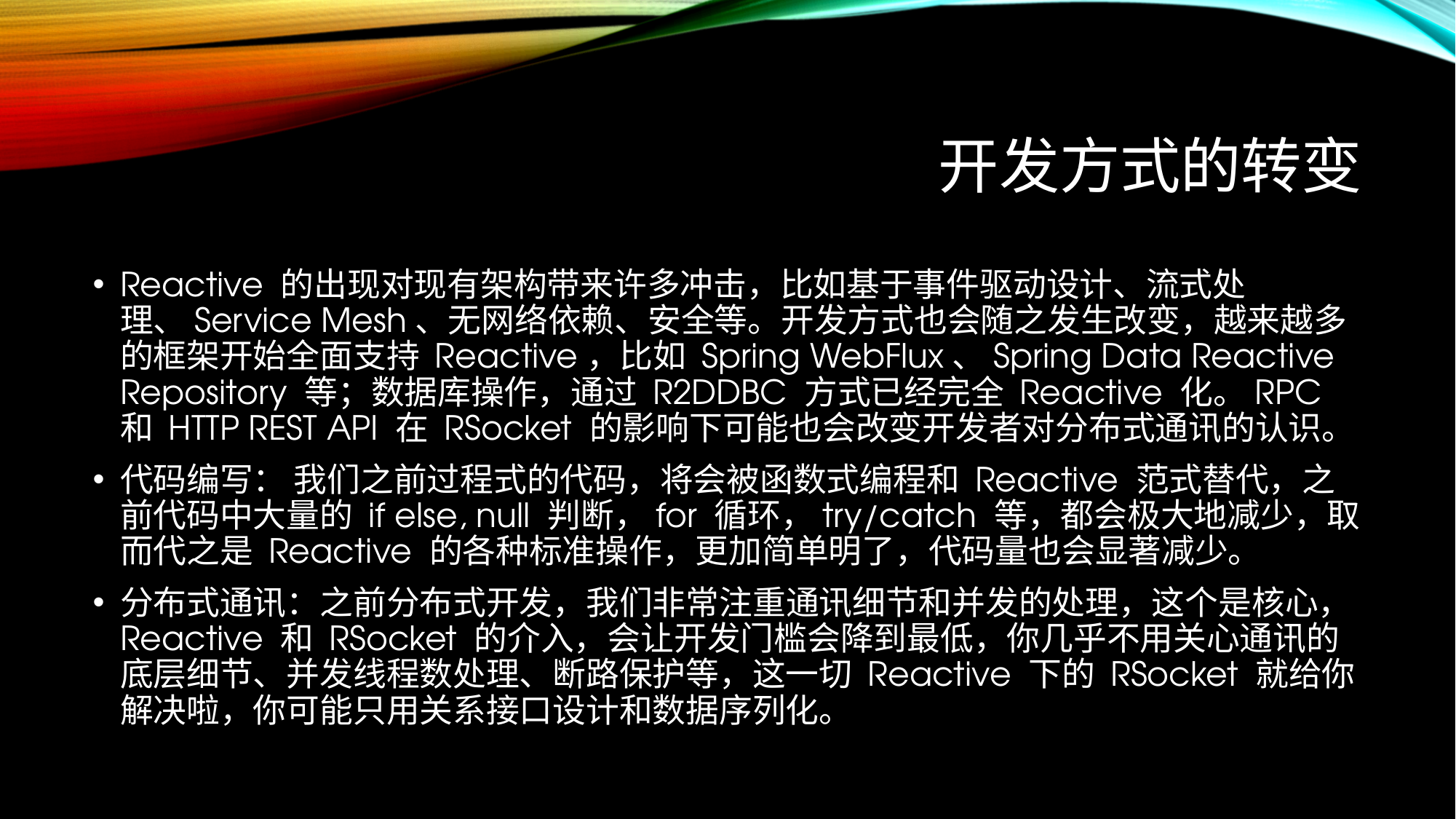

# 开发方式的转变
Reactive 的出现对现有架构带来许多冲击，比如基于事件驱动设计、流式处理、Service Mesh、无网络依赖、安全等。开发方式也会随之发生改变，越来越多的框架开始全面支持 Reactive，比如 Spring WebFlux、Spring Data Reactive Repository 等；数据库操作，通过 R2DDBC 方式已经完全 Reactive 化。RPC 和 HTTP REST API 在 RSocket 的影响下可能也会改变开发者对分布式通讯的认识。
代码编写： 我们之前过程式的代码，将会被函数式编程和 Reactive 范式替代，之前代码中大量的 if else, null 判断，for 循环，try/catch 等，都会极大地减少，取而代之是 Reactive 的各种标准操作，更加简单明了，代码量也会显著减少。
分布式通讯：之前分布式开发，我们非常注重通讯细节和并发的处理，这个是核心，Reactive 和 RSocket 的介入，会让开发门槛会降到最低，你几乎不用关心通讯的底层细节、并发线程数处理、断路保护等，这一切 Reactive 下的 RSocket 就给你解决啦，你可能只用关系接口设计和数据序列化。